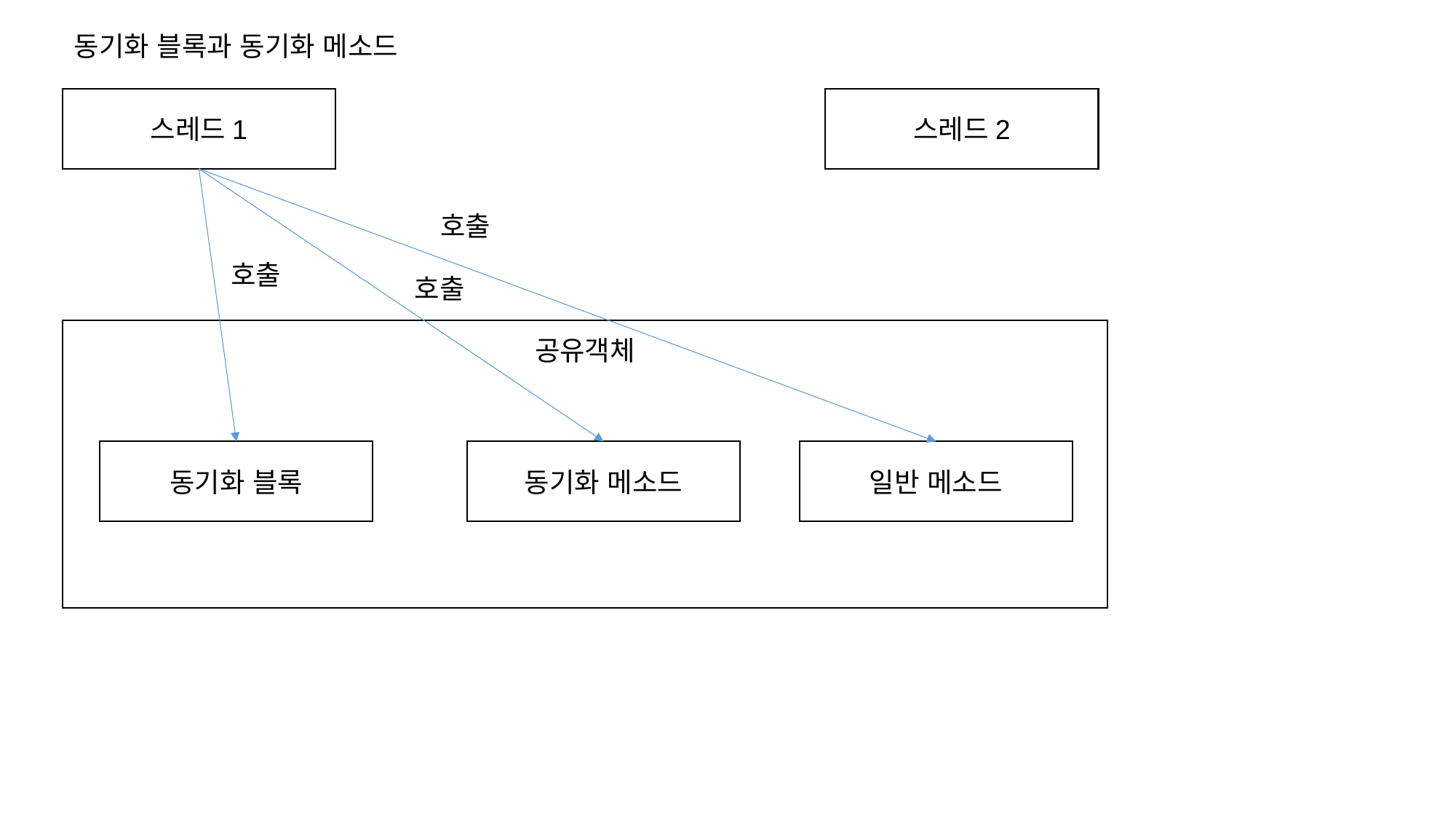

동기화 블록과 동기화 메소드
스레드1
스레드2
호출
호출
호출
공유객체

동기화 블록
동기화 메소드
일반 메소드